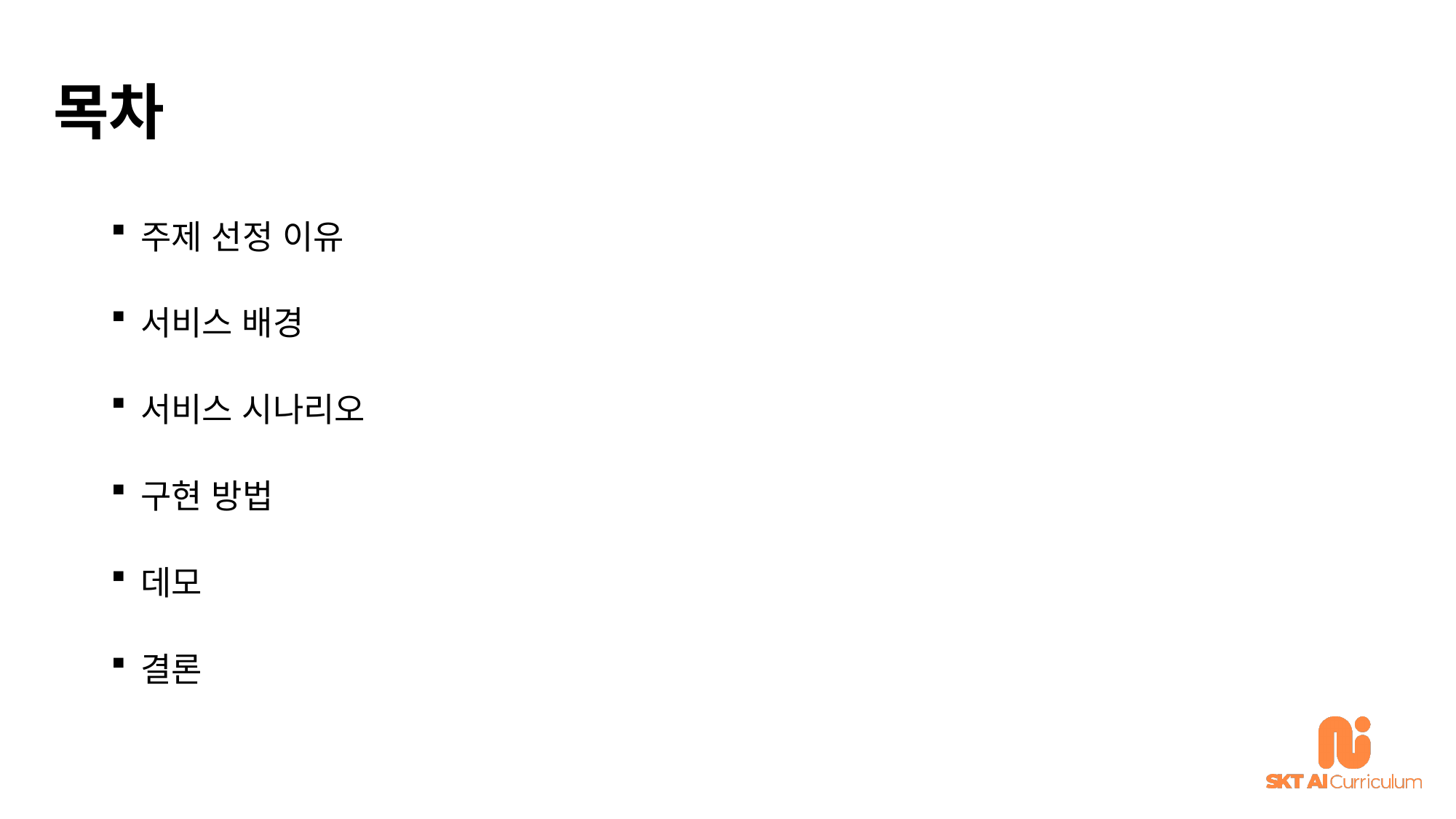

목차
주제 선정 이유
서비스 배경
서비스 시나리오
구현 방법
데모
결론